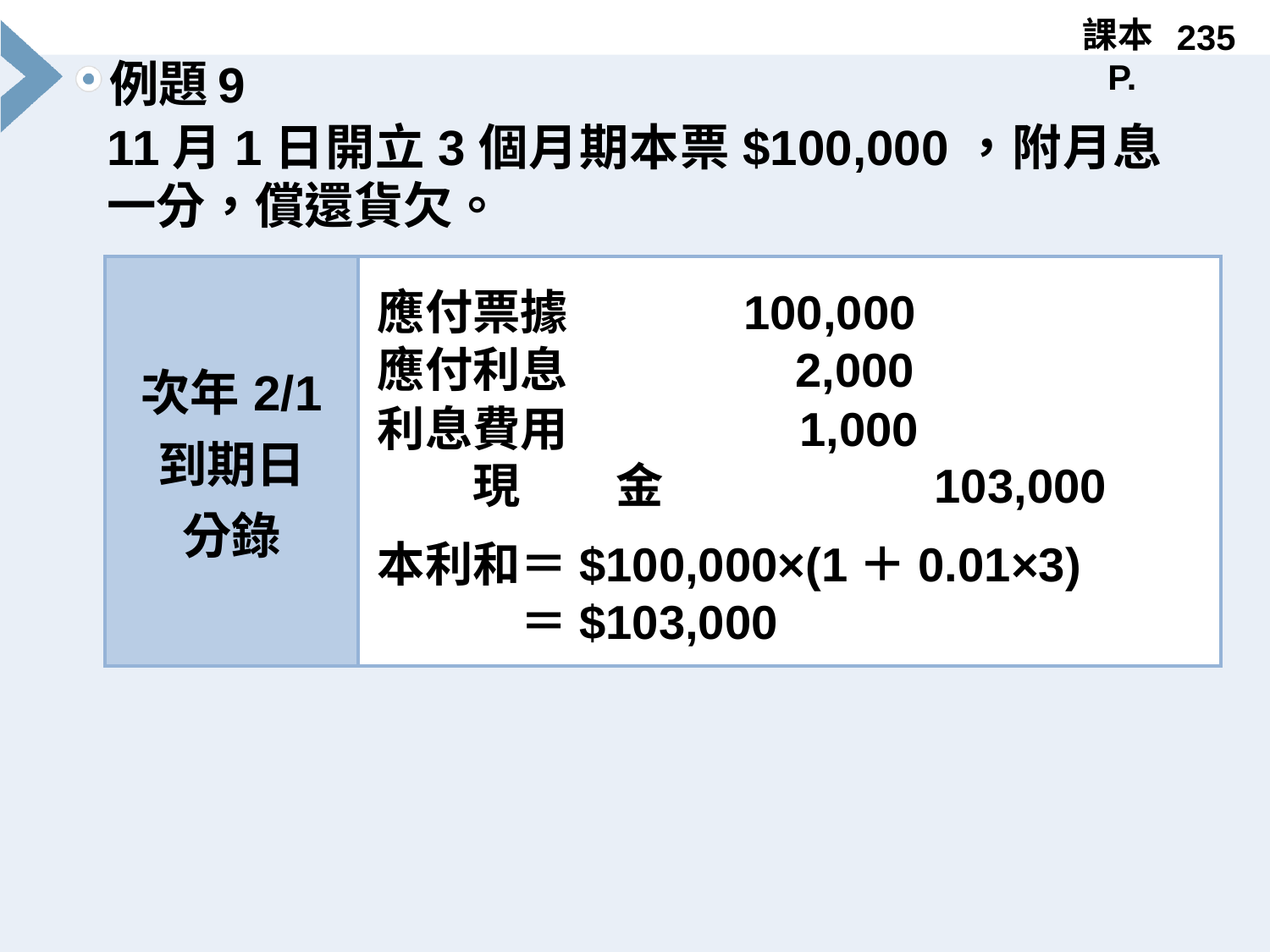

235
# 9
11月1日開立3個月期本票$100,000，附月息一分，償還貨欠。
| 次年2/1 到期日 分錄 |  |
| --- | --- |
應付票據　　　  100,000
應付利息　　　 　   2,000
利息費用　  　　　 1,000
　　現　　金　　　　　  103,000
本利和＝$100,000×(1＋0.01×3)
　　　＝$103,000